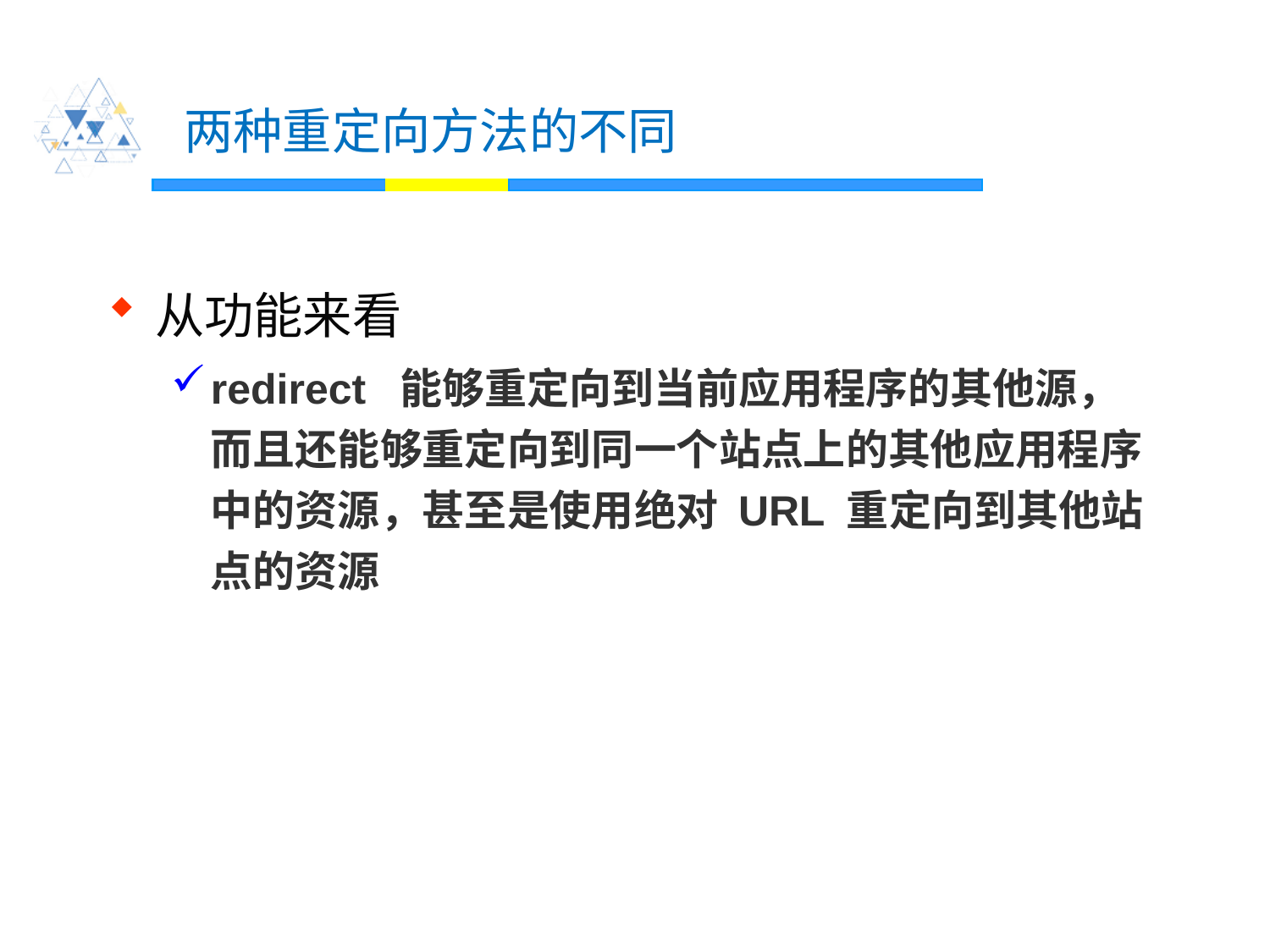

# 两种重定向方法的不同
从功能来看
redirect  能够重定向到当前应用程序的其他源，而且还能够重定向到同一个站点上的其他应用程序中的资源，甚至是使用绝对 URL 重定向到其他站点的资源